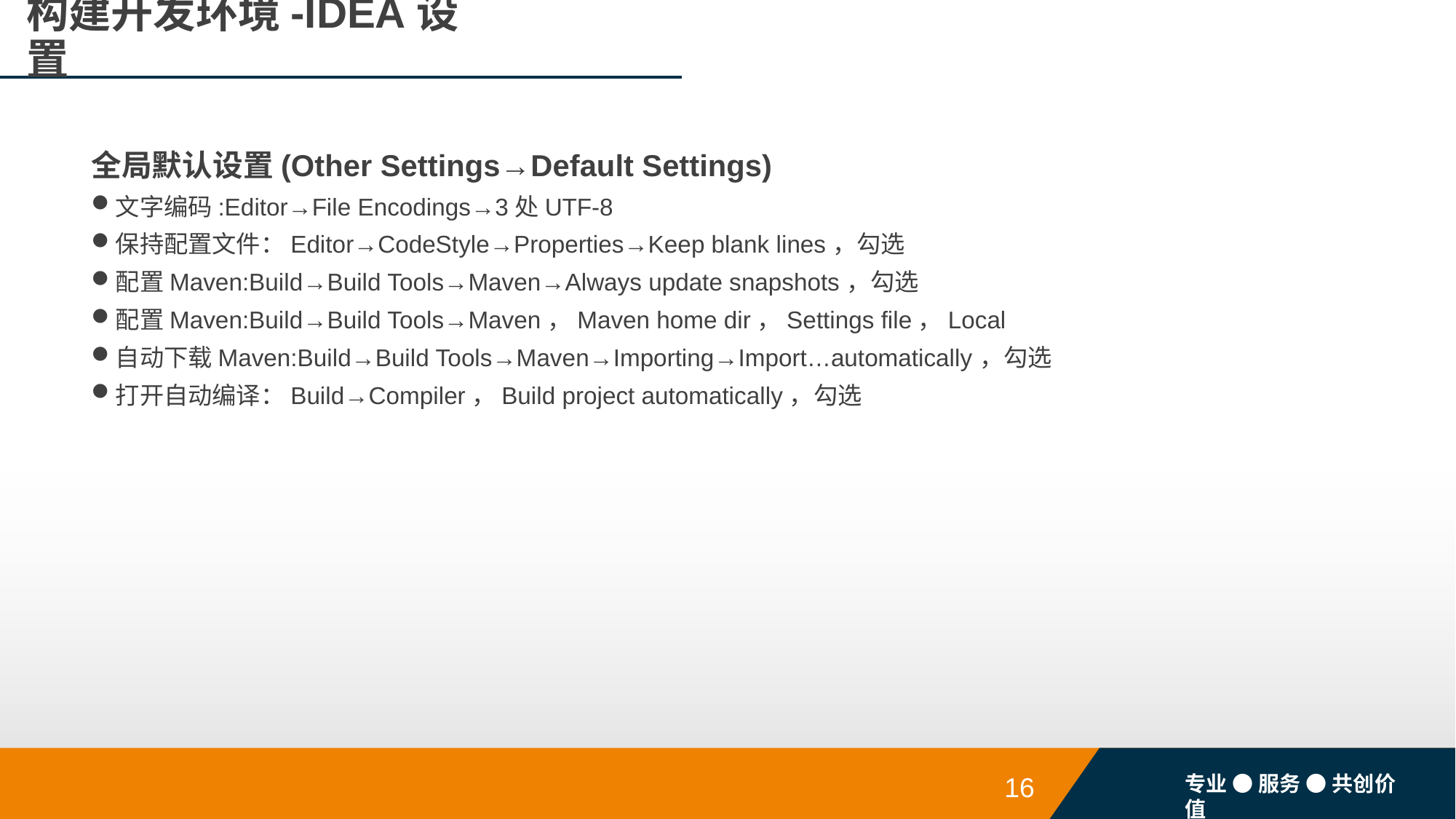

# 构建开发环境-IDEA设置
全局默认设置(Other Settings→Default Settings)
文字编码:Editor→File Encodings→3处UTF-8
保持配置文件：Editor→CodeStyle→Properties→Keep blank lines，勾选
配置Maven:Build→Build Tools→Maven→Always update snapshots，勾选
配置Maven:Build→Build Tools→Maven，Maven home dir，Settings file，Local
自动下载Maven:Build→Build Tools→Maven→Importing→Import…automatically，勾选
打开自动编译：Build→Compiler，Build project automatically，勾选